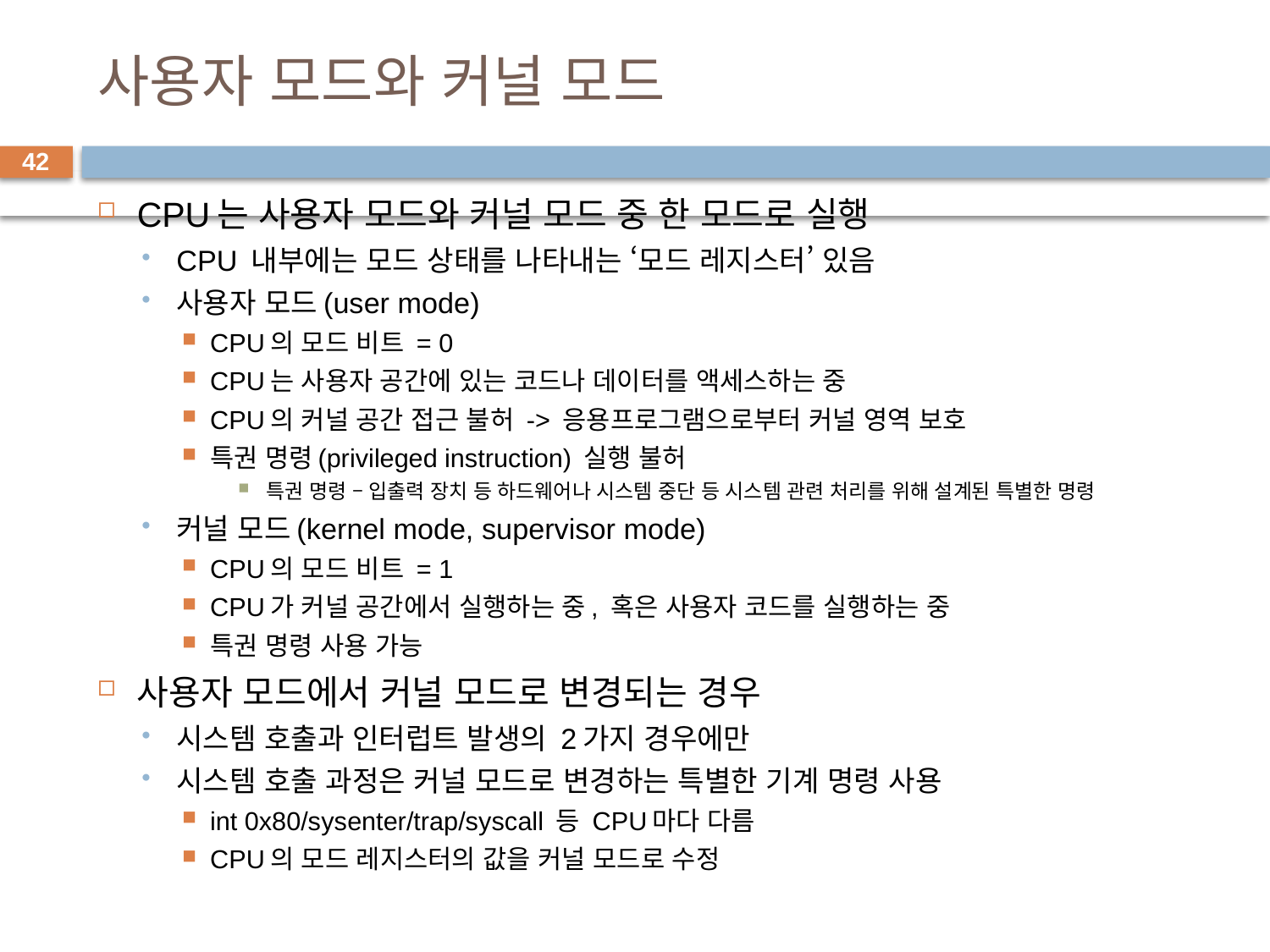

# 사용자 모드와 커널 모드
42
CPU는 사용자 모드와 커널 모드 중 한 모드로 실행
CPU 내부에는 모드 상태를 나타내는 ‘모드 레지스터’ 있음
사용자 모드(user mode)
CPU의 모드 비트 = 0
CPU는 사용자 공간에 있는 코드나 데이터를 액세스하는 중
CPU의 커널 공간 접근 불허 -> 응용프로그램으로부터 커널 영역 보호
특권 명령(privileged instruction) 실행 불허
특권 명령 – 입출력 장치 등 하드웨어나 시스템 중단 등 시스템 관련 처리를 위해 설계된 특별한 명령
커널 모드(kernel mode, supervisor mode)
CPU의 모드 비트 = 1
CPU가 커널 공간에서 실행하는 중, 혹은 사용자 코드를 실행하는 중
특권 명령 사용 가능
사용자 모드에서 커널 모드로 변경되는 경우
시스템 호출과 인터럽트 발생의 2가지 경우에만
시스템 호출 과정은 커널 모드로 변경하는 특별한 기계 명령 사용
int 0x80/sysenter/trap/syscall 등 CPU마다 다름
CPU의 모드 레지스터의 값을 커널 모드로 수정